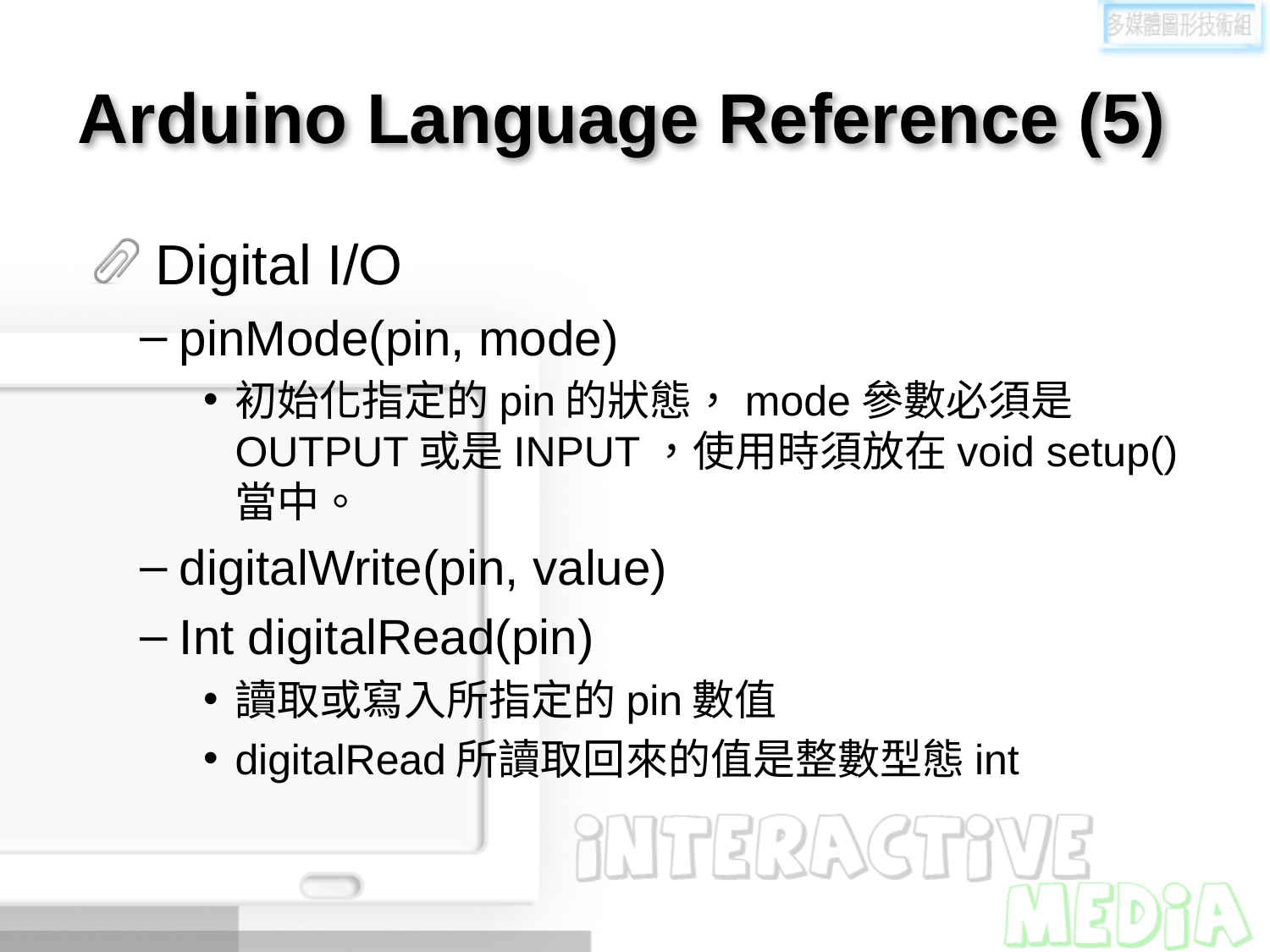

# Arduino Language Reference (5)
Digital I/O
pinMode(pin, mode)
初始化指定的pin的狀態，mode參數必須是OUTPUT或是INPUT，使用時須放在void setup()當中。
digitalWrite(pin, value)
Int digitalRead(pin)
讀取或寫入所指定的pin數值
digitalRead所讀取回來的值是整數型態int